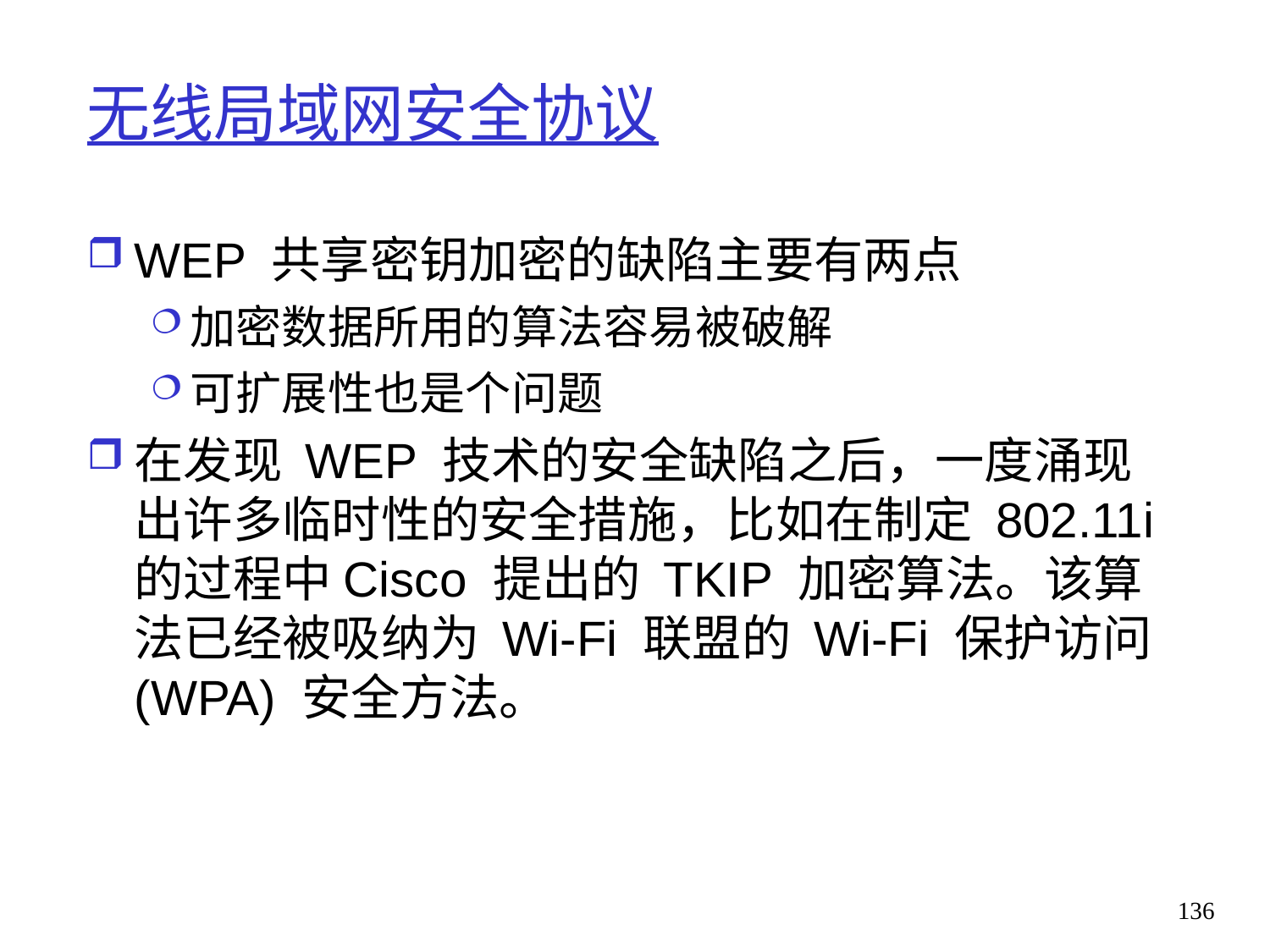

# 无线局域网安全协议
WEP 共享密钥加密的缺陷主要有两点
加密数据所用的算法容易被破解
可扩展性也是个问题
在发现 WEP 技术的安全缺陷之后，一度涌现出许多临时性的安全措施，比如在制定 802.11i 的过程中Cisco 提出的 TKIP 加密算法。该算法已经被吸纳为 Wi-Fi 联盟的 Wi-Fi 保护访问 (WPA) 安全方法。
136